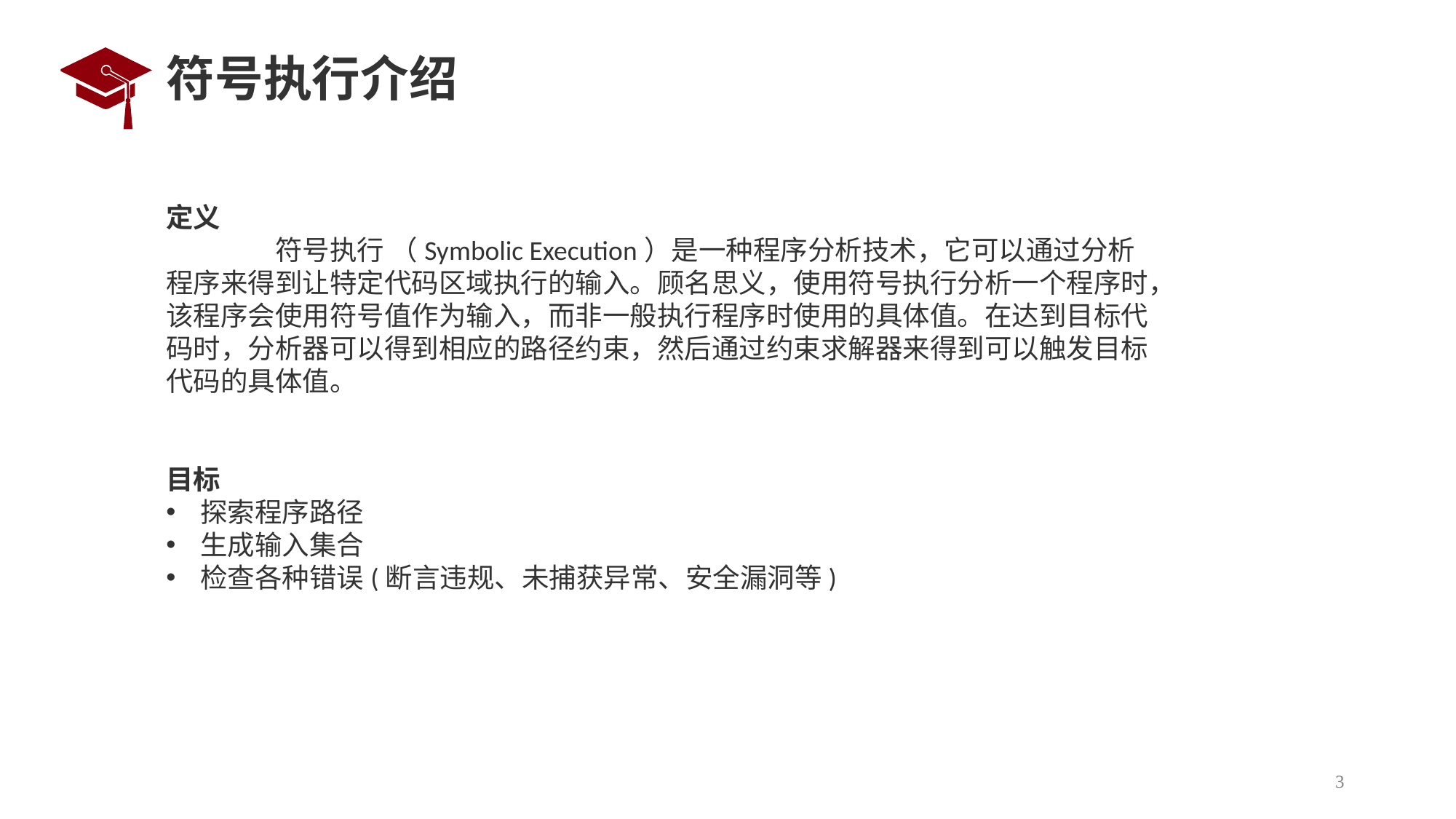

# 符号执行介绍
定义
	符号执行 （Symbolic Execution）是一种程序分析技术，它可以通过分析程序来得到让特定代码区域执行的输入。顾名思义，使用符号执行分析一个程序时，该程序会使用符号值作为输入，而非一般执行程序时使用的具体值。在达到目标代码时，分析器可以得到相应的路径约束，然后通过约束求解器来得到可以触发目标代码的具体值。

目标
探索程序路径
生成输入集合
检查各种错误(断言违规、未捕获异常、安全漏洞等)
3